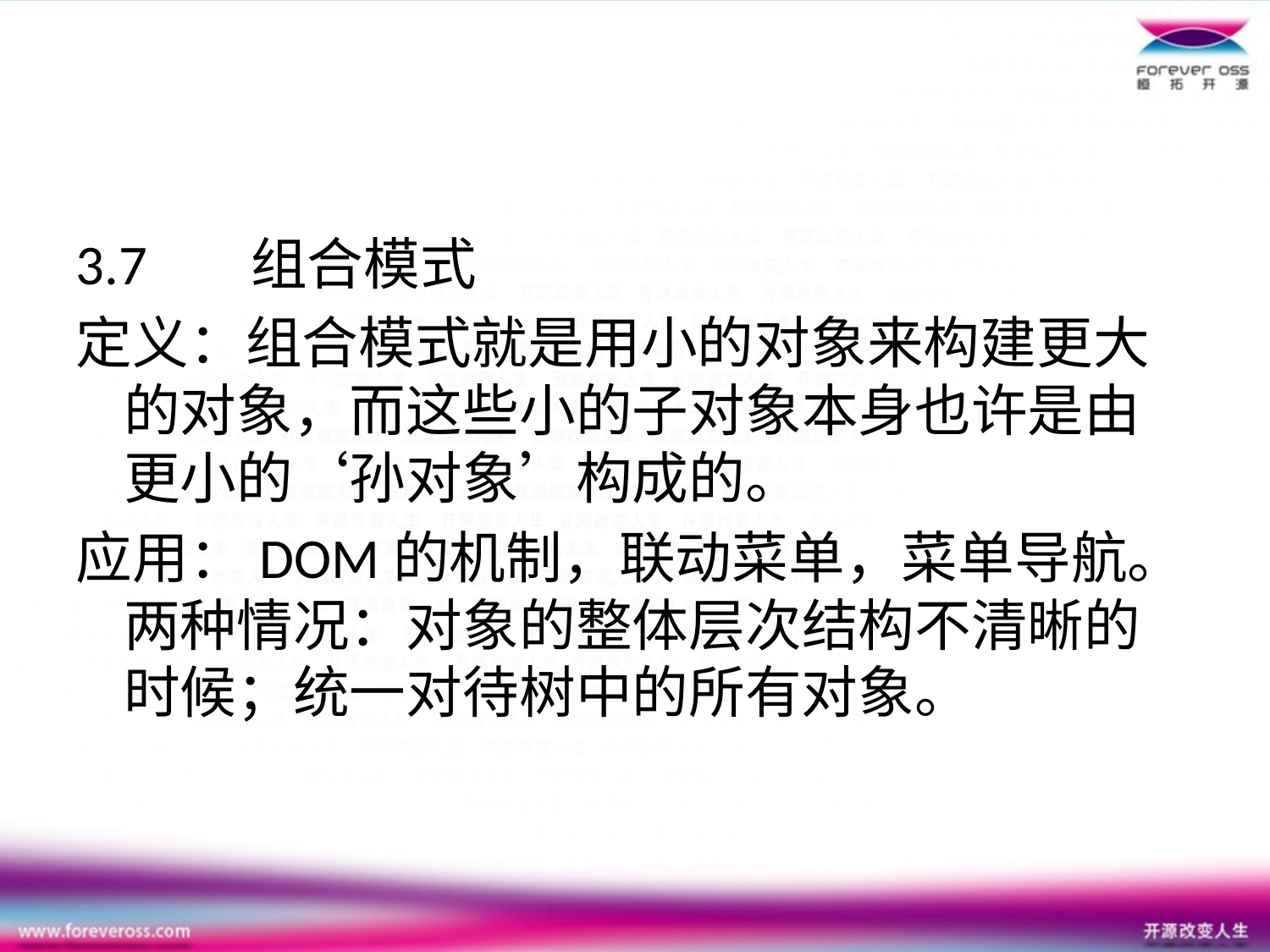

#
3.7	组合模式
定义：组合模式就是用小的对象来构建更大的对象，而这些小的子对象本身也许是由更小的‘孙对象’构成的。
应用：DOM的机制，联动菜单，菜单导航。两种情况：对象的整体层次结构不清晰的时候；统一对待树中的所有对象。